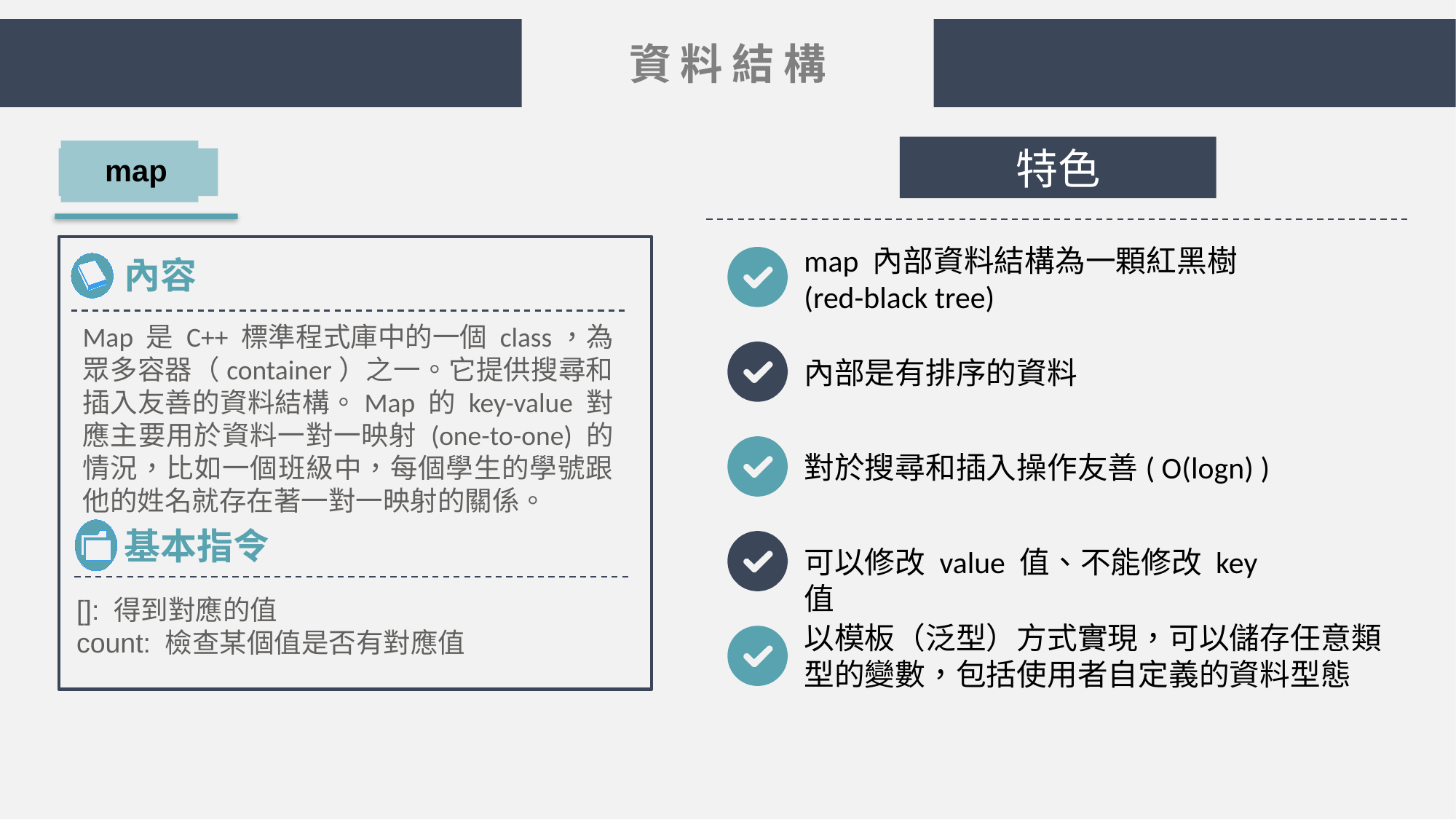

資料結構
特色
vector
map

map 內部資料結構為一顆紅黑樹 (red-black tree)
內容

Map 是 C++ 標準程式庫中的一個 class，為眾多容器（container）之一。它提供搜尋和插入友善的資料結構。Map 的 key-value 對應主要用於資料一對一映射 (one-to-one) 的情況，比如一個班級中，每個學生的學號跟他的姓名就存在著一對一映射的關係。

內部是有排序的資料

對於搜尋和插入操作友善( O(logn) )
基本指令

可以修改 value 值、不能修改 key 值
[]: 得到對應的值
count: 檢查某個值是否有對應值
以模板（泛型）方式實現，可以儲存任意類型的變數，包括使用者自定義的資料型態